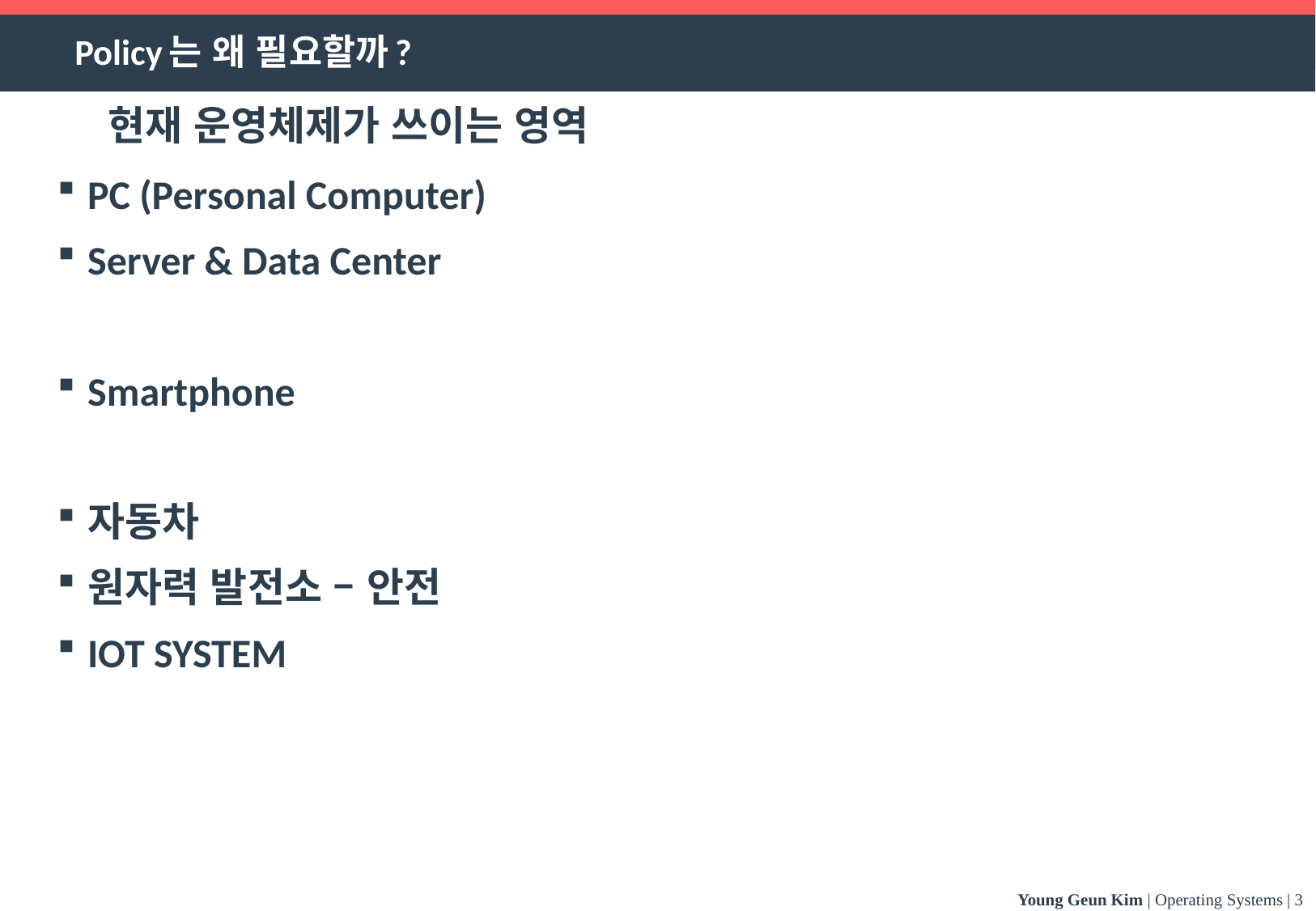

# Policy는 왜 필요할까?
현재 운영체제가 쓰이는 영역
PC (Personal Computer)
Server & Data Center

Smartphone

자동차
원자력 발전소 – 안전
IOT SYSTEM

Young Geun Kim | Operating Systems | 3